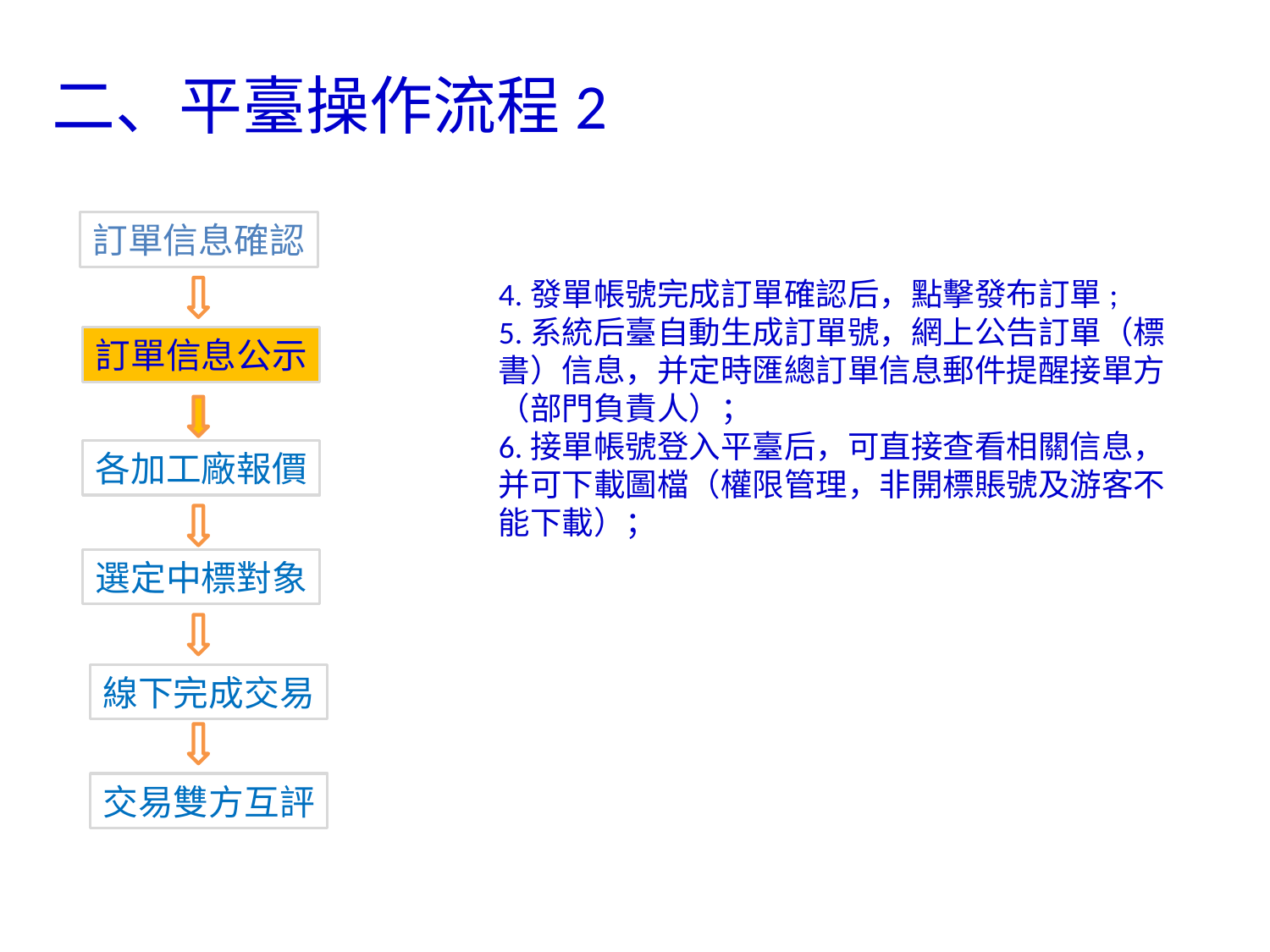

二、平臺操作流程2
訂單信息確認
4.發單帳號完成訂單確認后，點擊發布訂單;
5.系統后臺自動生成訂單號，網上公告訂單（標書）信息，并定時匯總訂單信息郵件提醒接單方（部門負責人）；
6.接單帳號登入平臺后，可直接查看相關信息，并可下載圖檔（權限管理，非開標賬號及游客不能下載）；

訂單信息公示

各加工廠報價

選定中標對象

線下完成交易

交易雙方互評